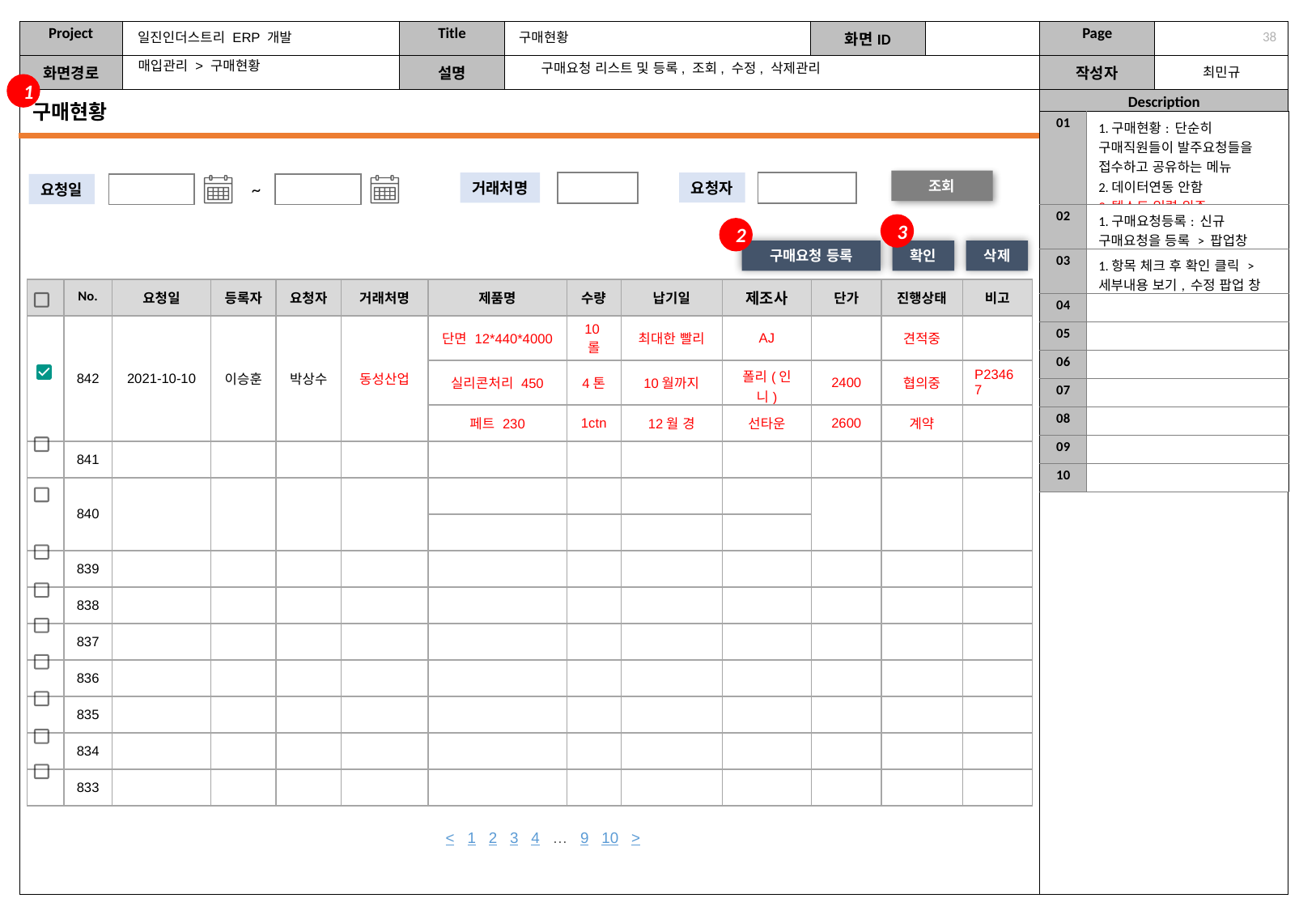

일진인더스트리 ERP 개발
구매현황
38
매입관리 > 구매현황
구매요청 리스트 및 등록, 조회, 수정, 삭제관리
1
구매현황
| 01 | 1.구매현황: 단순히 구매직원들이 발주요청들을 접수하고 공유하는 메뉴 2.데이터연동 안함 3.텍스트 입력 위주 |
| --- | --- |
| 02 | 1.구매요청등록: 신규 구매요청을 등록 > 팝업창 |
| 03 | 1.항목 체크 후 확인 클릭 > 세부내용 보기, 수정 팝업 창 |
| 04 |  |
| 05 |  |
| 06 |  |
| 07 |  |
| 08 |  |
| 09 |  |
| 10 |  |
조회
~
요청자

거래처명

요청일

3
2
구매요청 등록
확인
삭제
|  | No. | 요청일 | 등록자 | 요청자 | 거래처명 | 제품명 | 수량 | 납기일 | 제조사 | 단가 | 진행상태 | 비고 |
| --- | --- | --- | --- | --- | --- | --- | --- | --- | --- | --- | --- | --- |
|  | 842 | 2021-10-10 | 이승훈 | 박상수 | 동성산업 | 단면 12\*440\*4000 | 10롤 | 최대한 빨리 | AJ |  | 견적중 |  |
|  |  |  |  |  |  | 실리콘처리 450 | 4톤 | 10월까지 | 폴리(인니) | 2400 | 협의중 | P23467 |
|  |  |  |  |  |  | 페트 230 | 1ctn | 12월 경 | 선타운 | 2600 | 계약 |  |
|  | 841 |  |  |  |  |  |  |  |  |  |  |  |
|  | 840 |  |  |  |  |  |  |  |  |  |  |  |
|  |  |  |  |  |  |  |  |  |  |  |  |  |
|  | 839 |  |  |  |  |  |  |  |  |  |  |  |
|  | 838 |  |  |  |  |  |  |  |  |  |  |  |
|  | 837 |  |  |  |  |  |  |  |  |  |  |  |
|  | 836 |  |  |  |  |  |  |  |  |  |  |  |
|  | 835 |  |  |  |  |  |  |  |  |  |  |  |
|  | 834 |  |  |  |  |  |  |  |  |  |  |  |
|  | 833 |  |  |  |  |  |  |  |  |  |  |  |

<   1   2   3   4   …   9   10   >